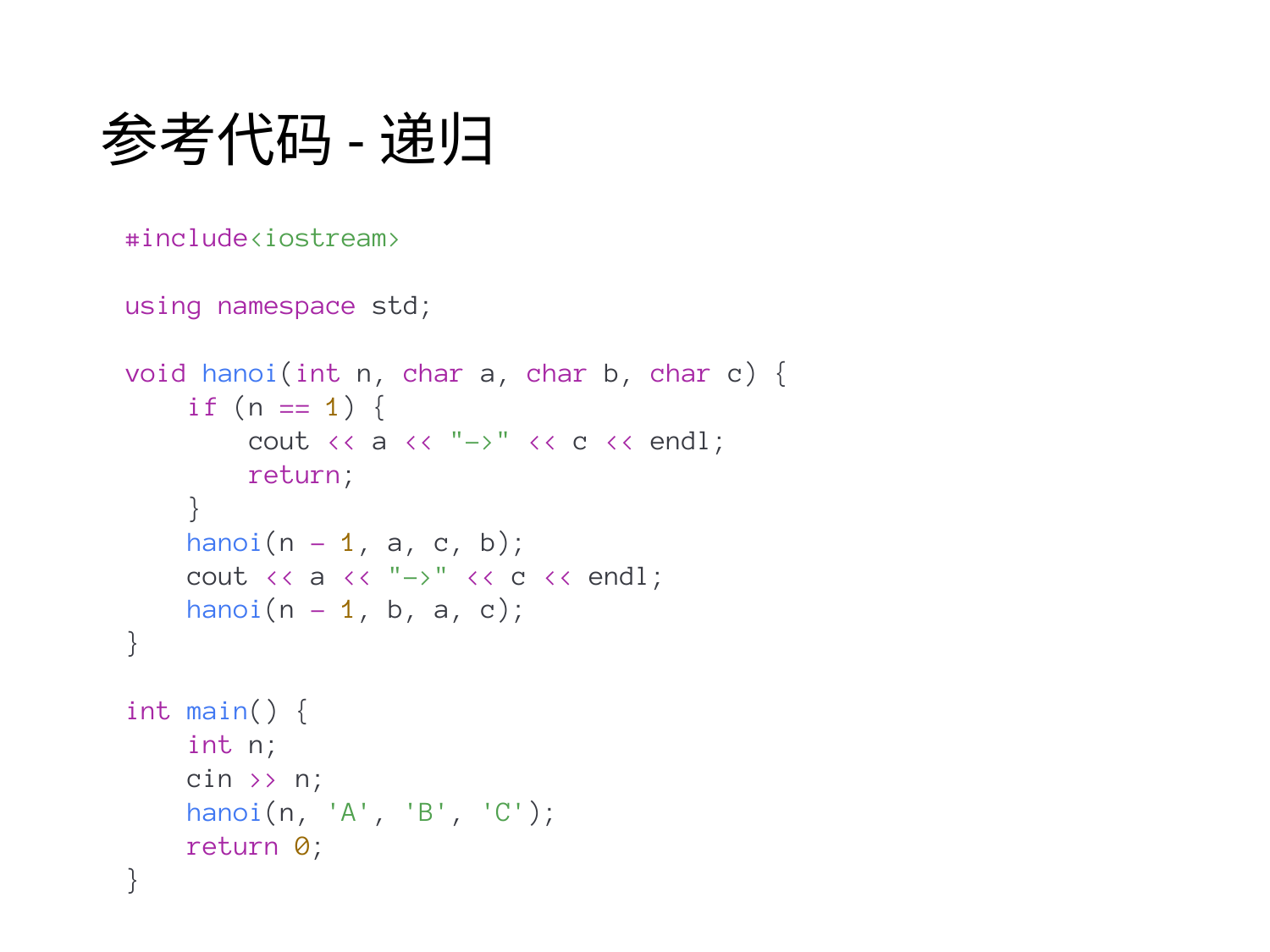

# 参考代码-递归
#include<iostream>
using namespace std;
void hanoi(int n, char a, char b, char c) {
    if (n == 1) {
        cout << a << "->" << c << endl;
        return;
    }
    hanoi(n - 1, a, c, b);
    cout << a << "->" << c << endl;
    hanoi(n - 1, b, a, c);
}
int main() {
    int n;
    cin >> n;
    hanoi(n, 'A', 'B', 'C');
    return 0;
}